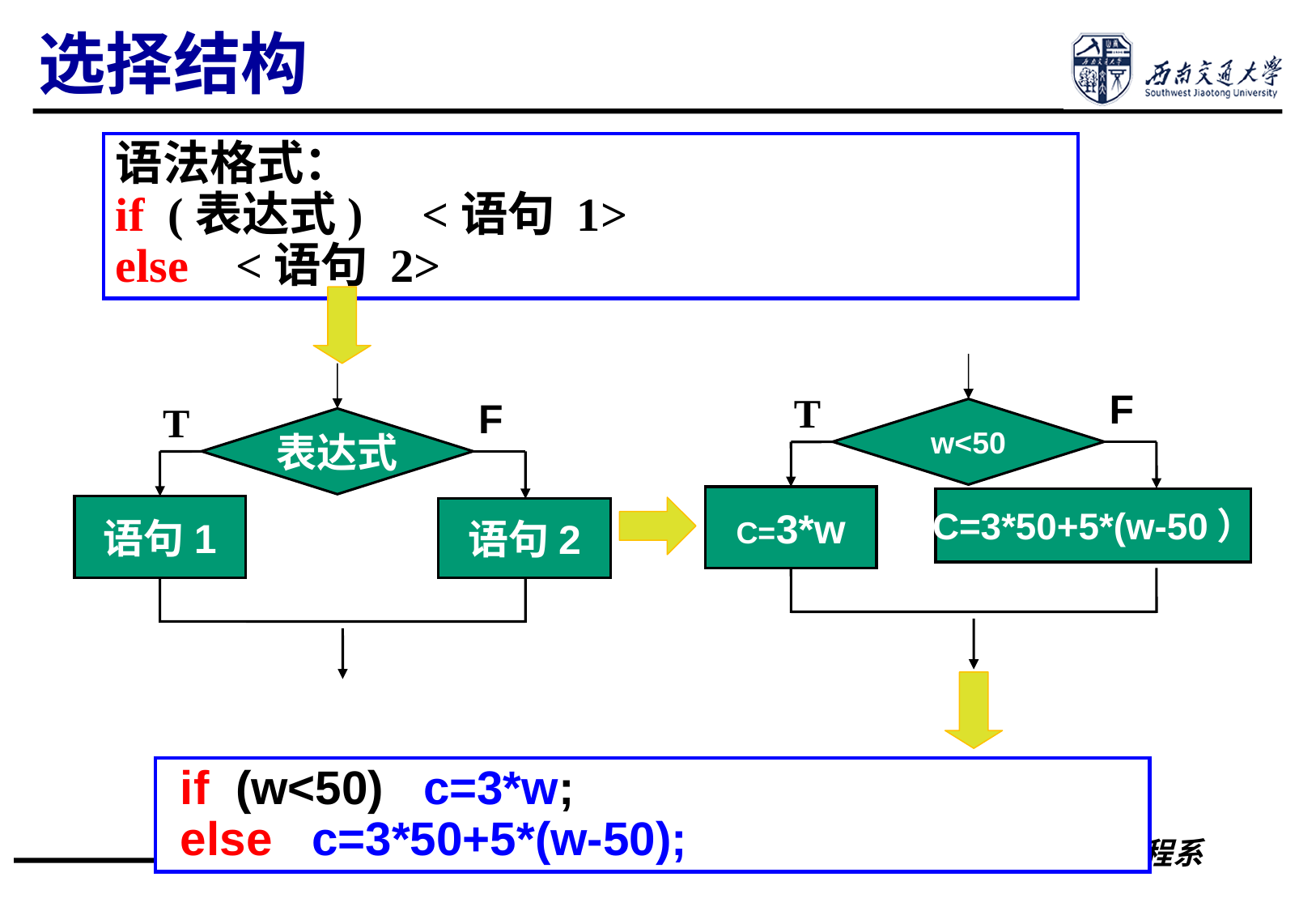

选择结构
语法格式：
if  (表达式)     <语句 1>
else    <语句 2>

w<50

C=3*w
C=3*50+5*(w-50）

T
F
F
T

表达式

语句1
语句2

T
F
F
T

 if  (w<50)   c=3*w;
 else   c=3*50+5*(w-50);